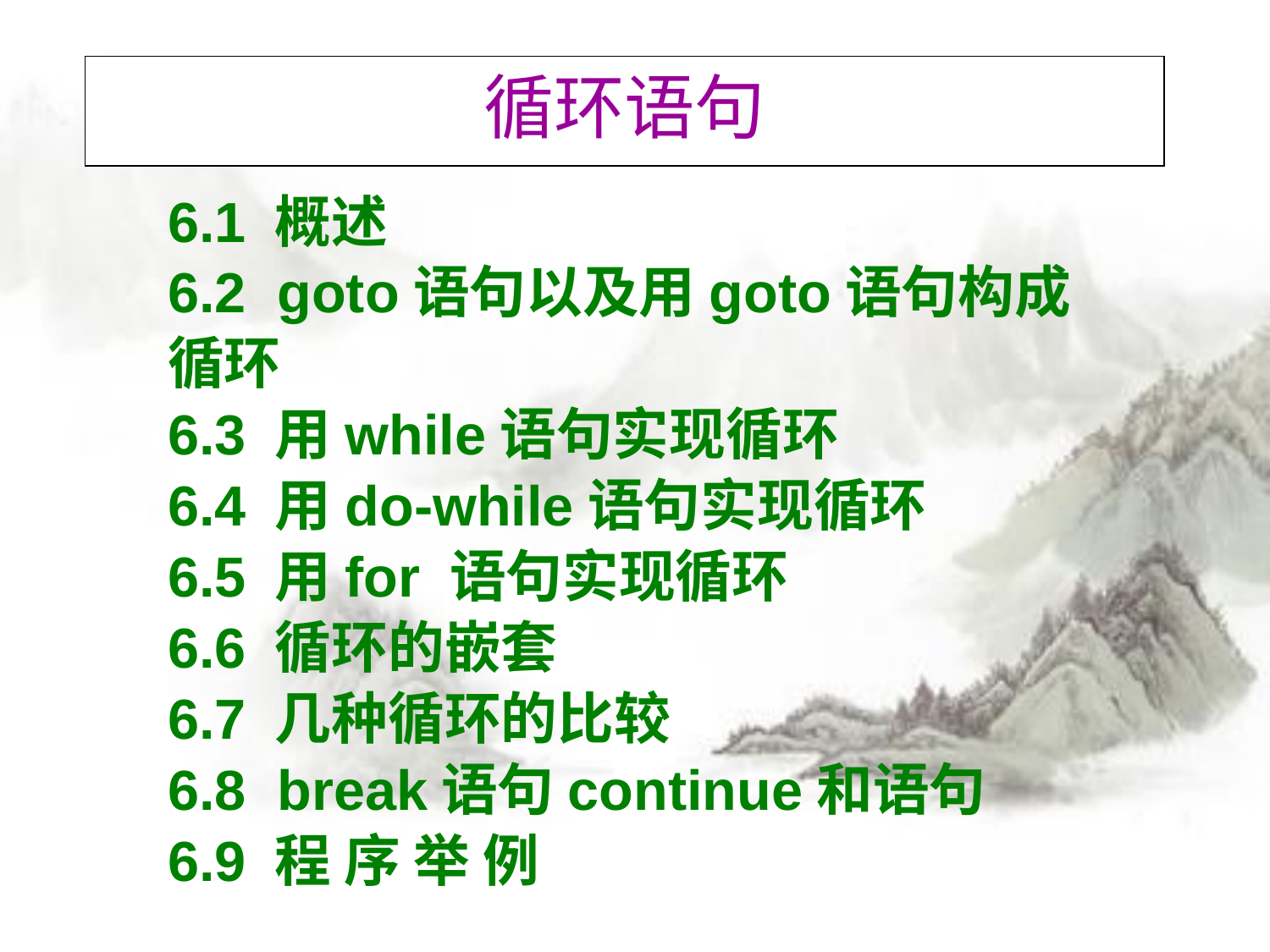

# 循环语句
6.1 概述
6.2  goto语句以及用goto语句构成循环
6.3 用while语句实现循环
6.4 用do-while语句实现循环
6.5 用for 语句实现循环
6.6 循环的嵌套
6.7 几种循环的比较
6.8  break语句continue和语句
6.9 程 序 举 例